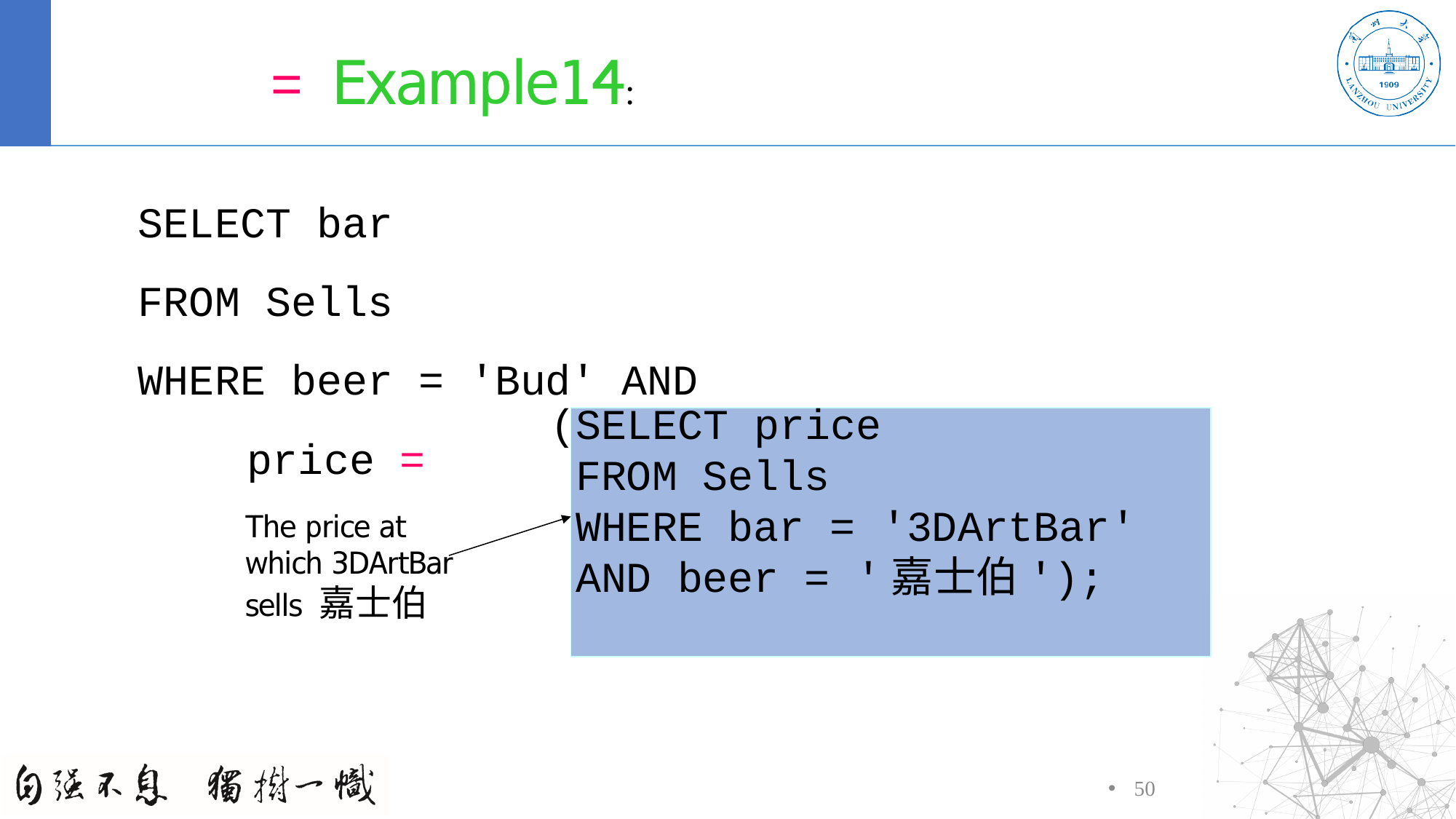

# =
Example14:
	SELECT bar
	FROM Sells
	WHERE beer = 'Bud' AND
		price =
(SELECT price
 FROM Sells
 WHERE bar = '3DArtBar'
 AND beer = '嘉士伯');

The price at
which 3DArtBar
sells 嘉士伯

50